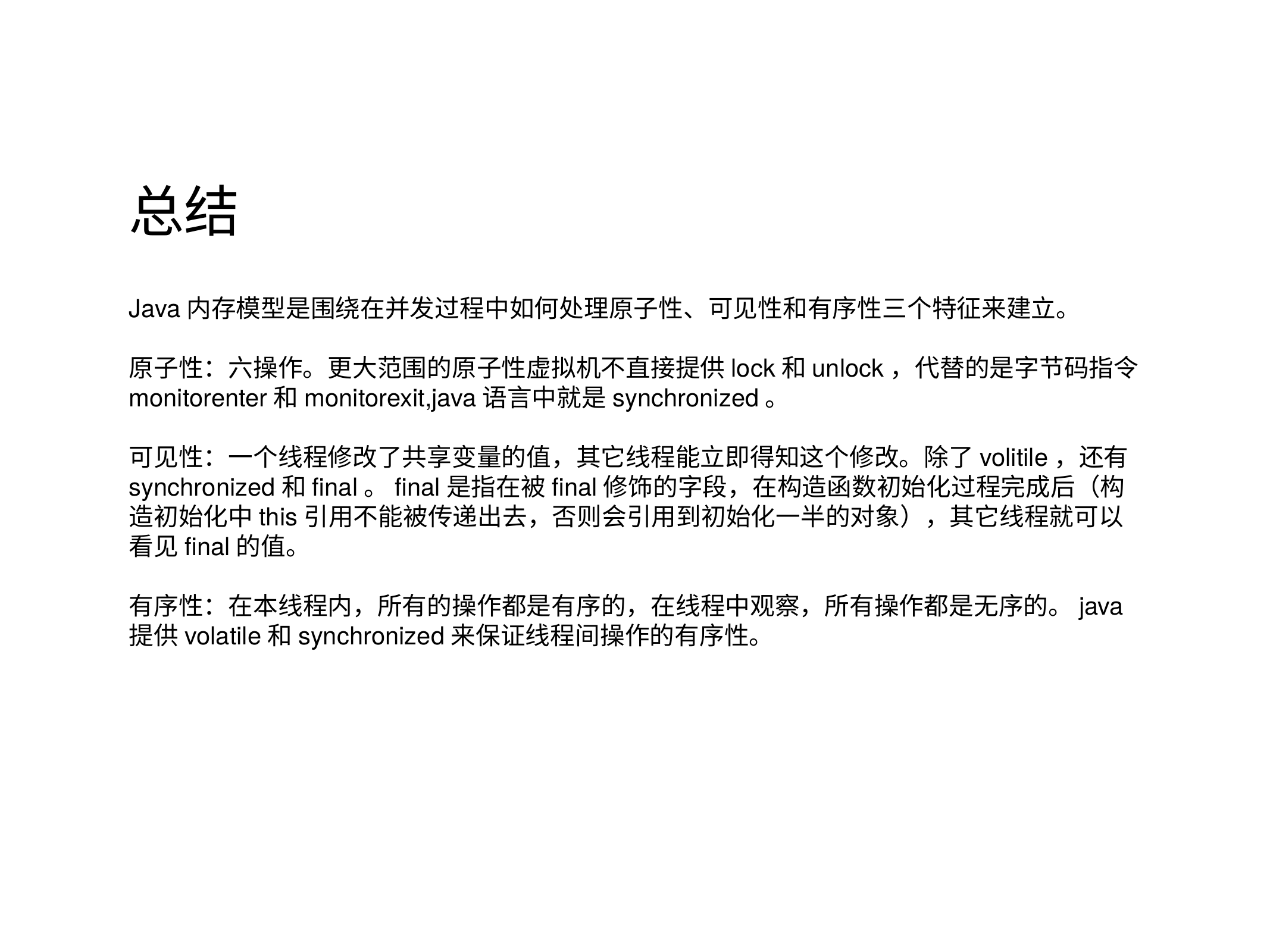

# 总结
Java内存模型是围绕在并发过程中如何处理原子性、可见性和有序性三个特征来建立。

原子性：六操作。更大范围的原子性虚拟机不直接提供lock和unlock，代替的是字节码指令monitorenter和monitorexit,java语言中就是synchronized。

可见性：一个线程修改了共享变量的值，其它线程能立即得知这个修改。除了volitile，还有synchronized和final。final是指在被final修饰的字段，在构造函数初始化过程完成后（构造初始化中this引用不能被传递出去，否则会引用到初始化一半的对象），其它线程就可以看见final的值。

有序性：在本线程内，所有的操作都是有序的，在线程中观察，所有操作都是无序的。java提供volatile和synchronized来保证线程间操作的有序性。